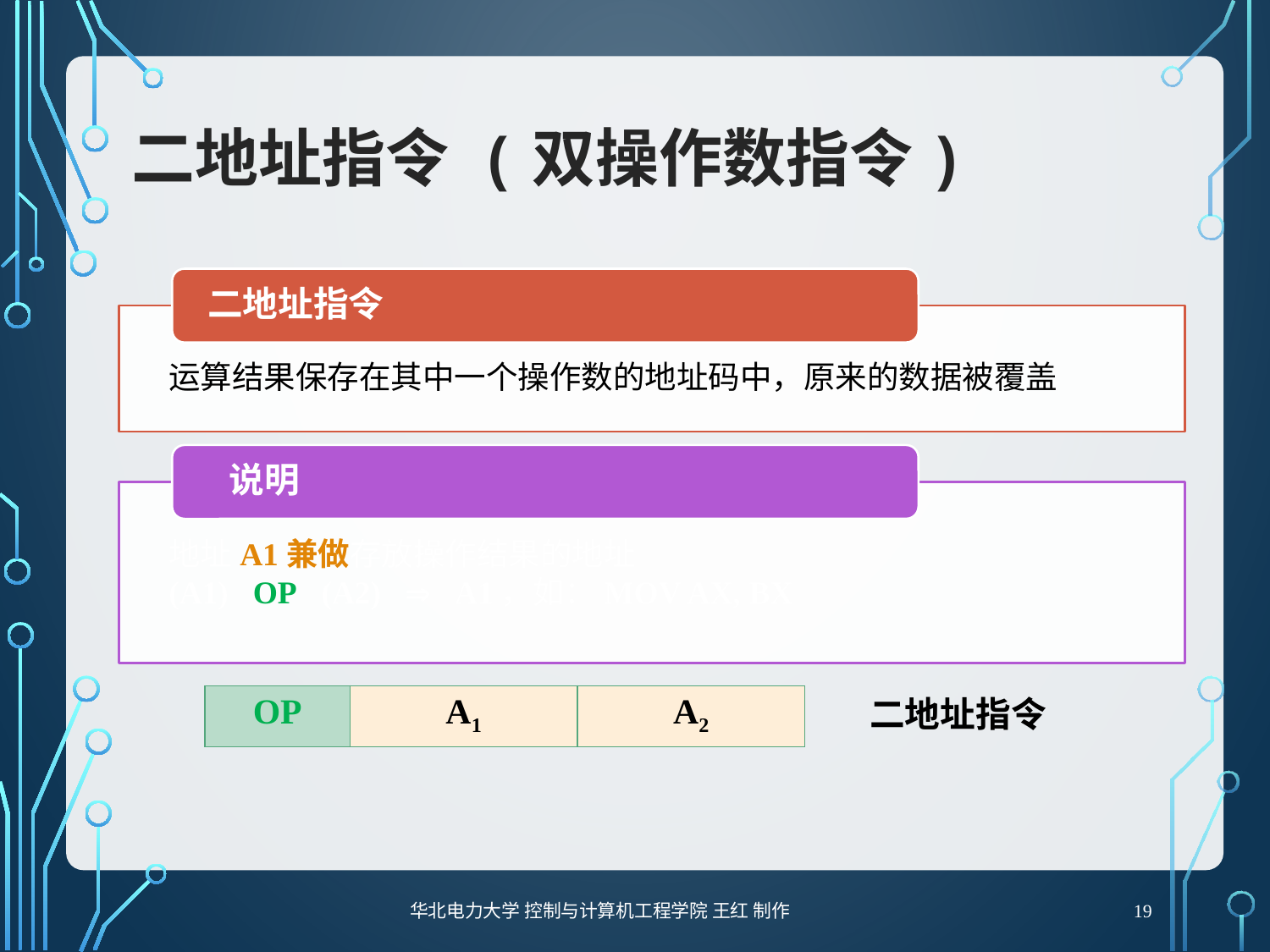

# 二地址指令 (双操作数指令)
运算结果保存在其中一个操作数的地址码中，原来的数据被覆盖
二地址指令
地址A1兼做存放操作结果的地址
(A1)   OP   (A2)   ⇒   A1，如：MOV AX, BX
说明
| OP | A1 | A2 |
| --- | --- | --- |
二地址指令
19
华北电力大学 控制与计算机工程学院 王红 制作